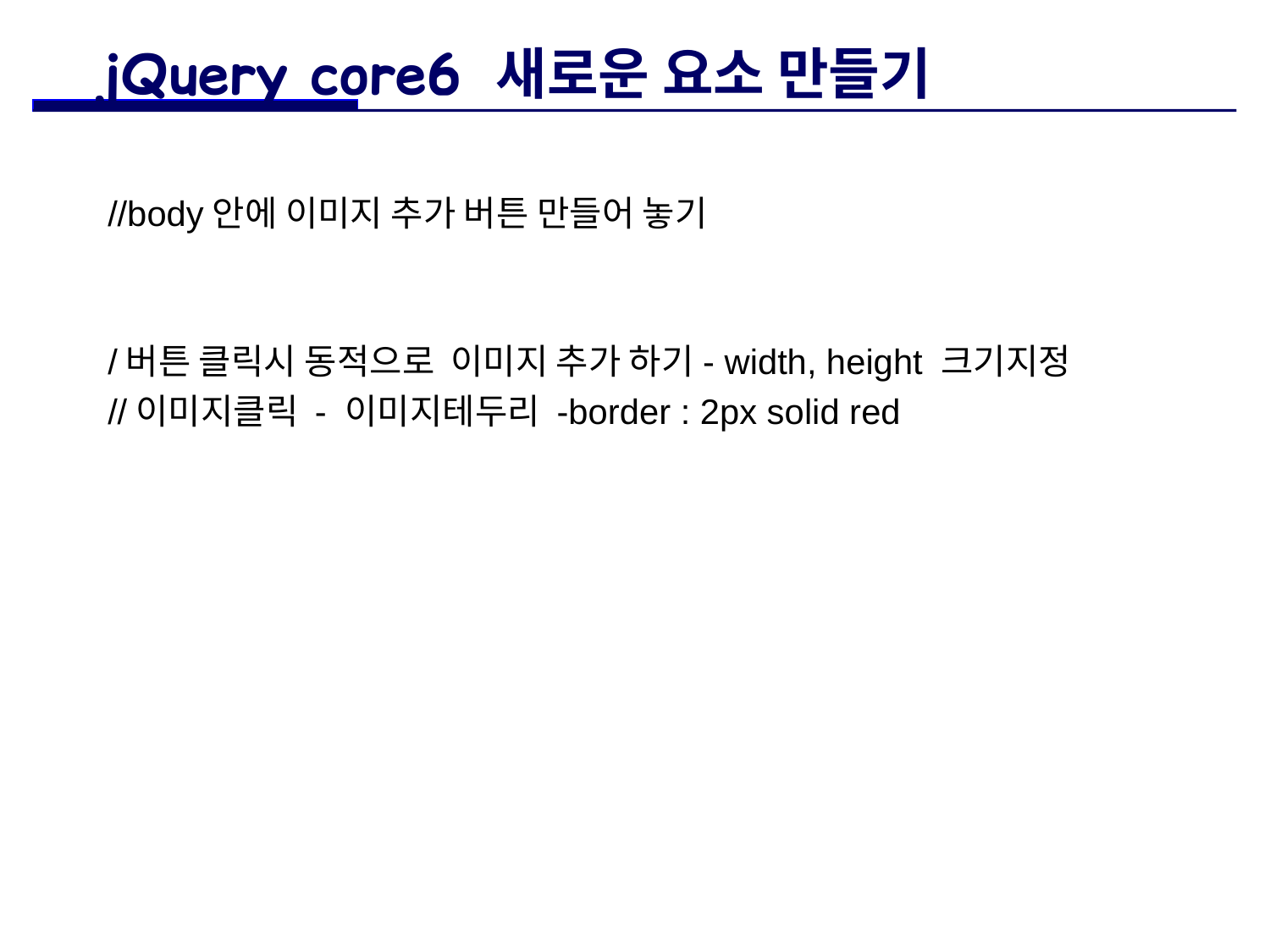

jQuery core6 새로운 요소 만들기
//body안에 이미지 추가 버튼 만들어 놓기

/버튼 클릭시 동적으로  이미지 추가 하기- width, height 크기지정
//이미지클릭 - 이미지테두리 -border : 2px solid red